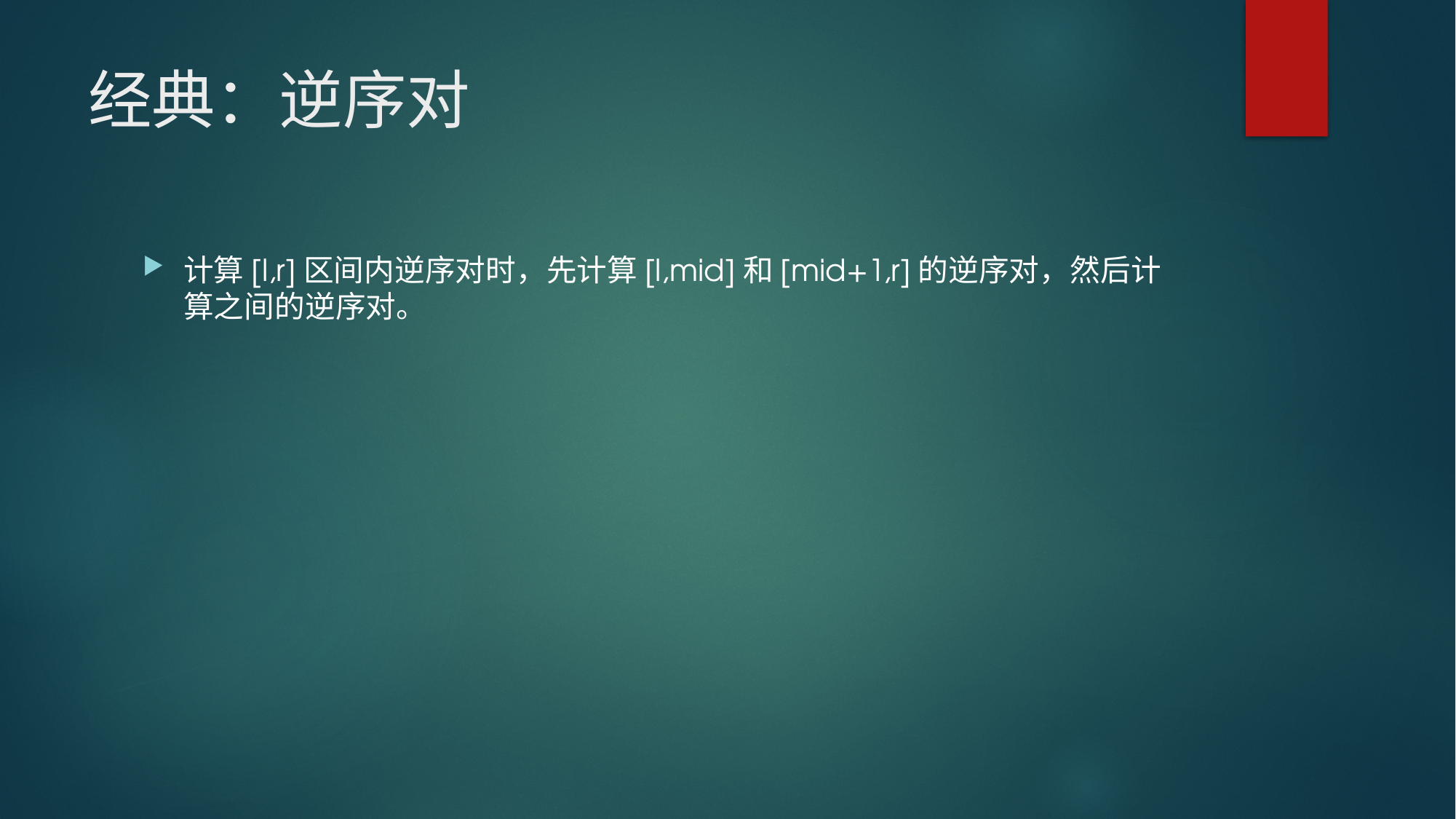

# 经典：逆序对
计算[l,r]区间内逆序对时，先计算[l,mid]和[mid+1,r]的逆序对，然后计算之间的逆序对。